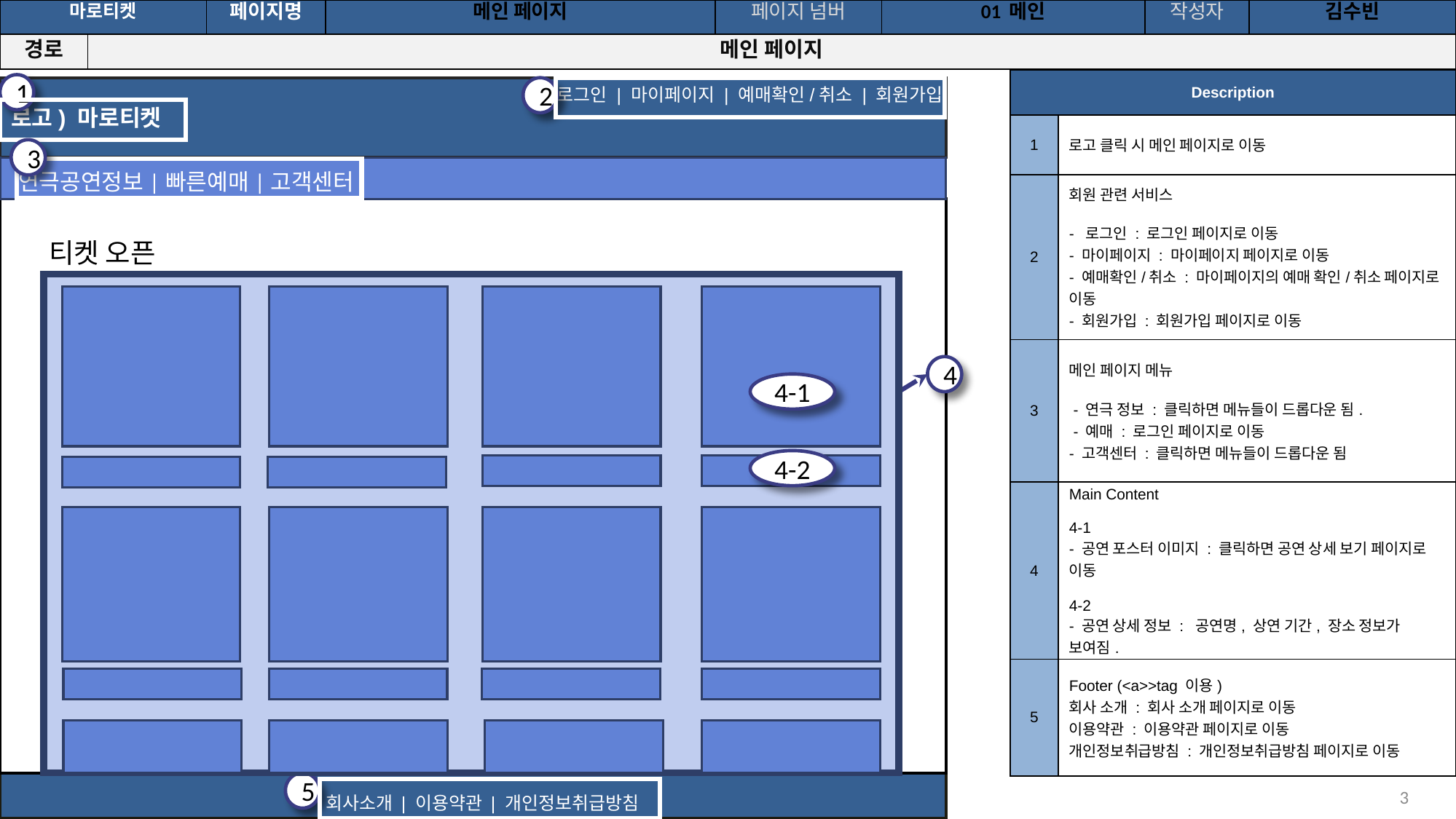

공간(오피스) 대여 시스템
| 마로티켓 |  | 페이지명 | 메인 페이지 | 페이지 넘버 | 01 메인 | 작성자 | 김수빈 |
| --- | --- | --- | --- | --- | --- | --- | --- |
| 경로 | 메인 페이지 |  |  |  |  |  |  |
| Description |  |
| --- | --- |
| 1 | 로고 클릭 시 메인 페이지로 이동 |
| 2 | 회원 관련 서비스 - 로그인 : 로그인 페이지로 이동 - 마이페이지 : 마이페이지 페이지로 이동 - 예매확인/취소 : 마이페이지의 예매 확인/취소 페이지로 이동 - 회원가입 : 회원가입 페이지로 이동 |
| 3 | 메인 페이지 메뉴 - 연극 정보 : 클릭하면 메뉴들이 드롭다운 됨. - 예매 : 로그인 페이지로 이동 - 고객센터 : 클릭하면 메뉴들이 드롭다운 됨 |
| 4 | Main Content 4-1 - 공연 포스터 이미지 : 클릭하면 공연 상세 보기 페이지로 이동 4-2 - 공연 상세 정보 : 공연명, 상연 기간, 장소 정보가 보여짐. |
| 5 | Footer (<a>>tag 이용) 회사 소개 : 회사 소개 페이지로 이동 이용약관 : 이용약관 페이지로 이동 개인정보취급방침 : 개인정보취급방침 페이지로 이동 |
1
로고) 마로티켓
로그인 | 마이페이지 | 예매확인/취소 | 회원가입
2

3

연극공연정보|빠른예매|고객센터

티켓 오픈

4
4-1
4-2
회사소개 | 이용약관 | 개인정보취급방침
5
3